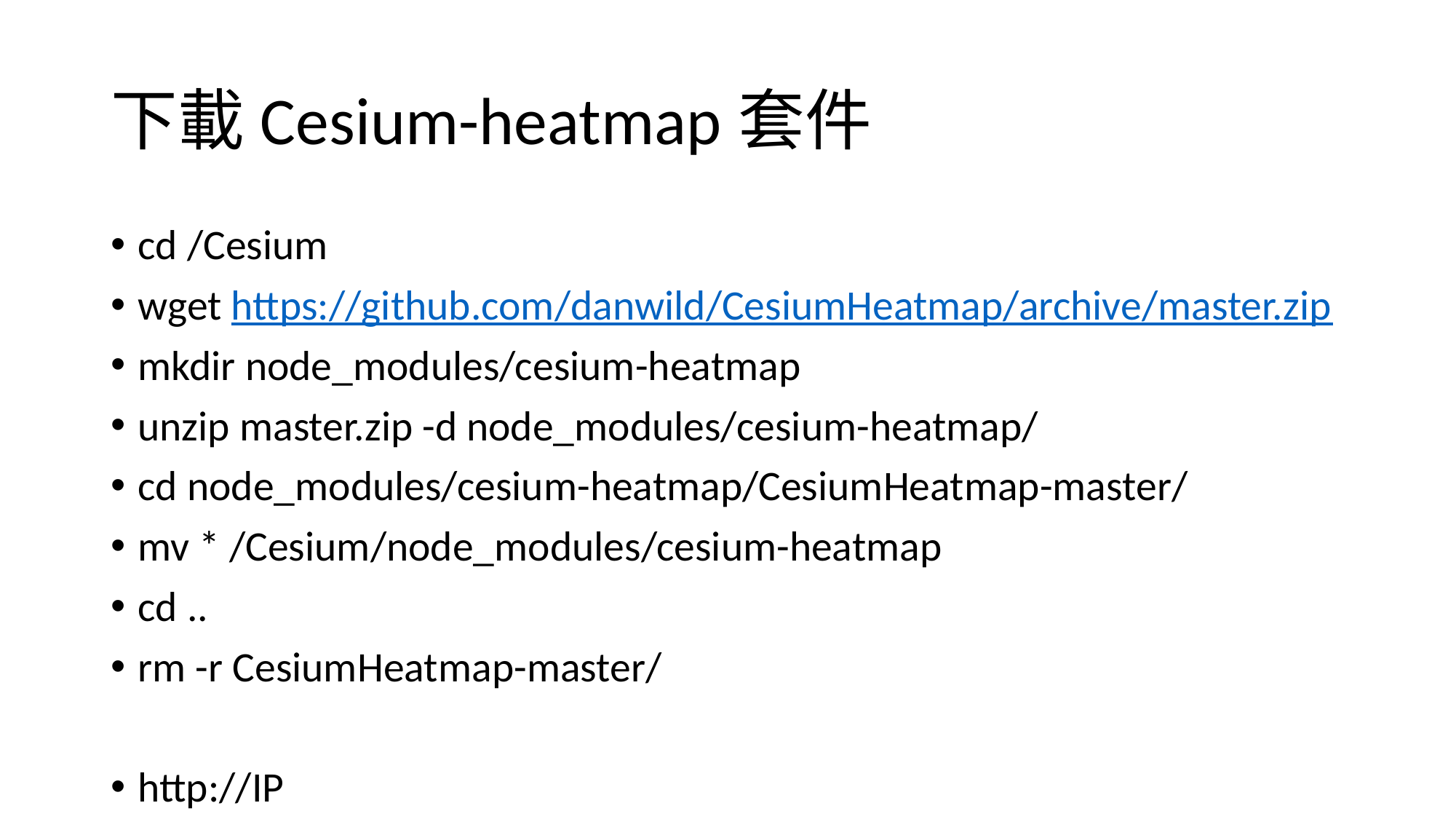

# 下載Cesium-heatmap套件
cd /Cesium
wget https://github.com/danwild/CesiumHeatmap/archive/master.zip
mkdir node_modules/cesium-heatmap
unzip master.zip -d node_modules/cesium-heatmap/
cd node_modules/cesium-heatmap/CesiumHeatmap-master/
mv * /Cesium/node_modules/cesium-heatmap
cd ..
rm -r CesiumHeatmap-master/

http://IP